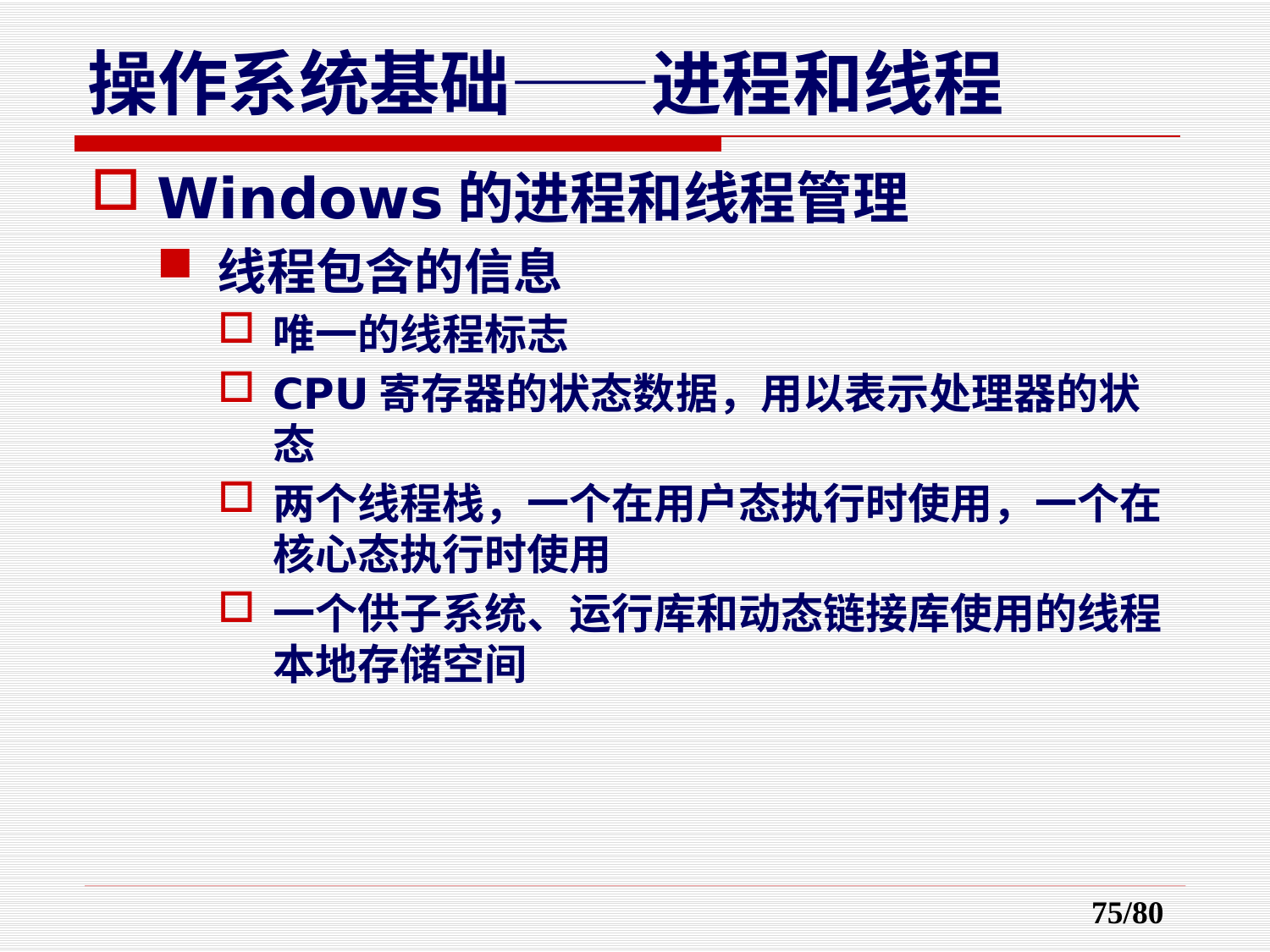

# 操作系统基础——进程和线程
Windows的进程和线程管理
线程包含的信息
唯一的线程标志
CPU寄存器的状态数据，用以表示处理器的状态
两个线程栈，一个在用户态执行时使用，一个在核心态执行时使用
一个供子系统、运行库和动态链接库使用的线程本地存储空间